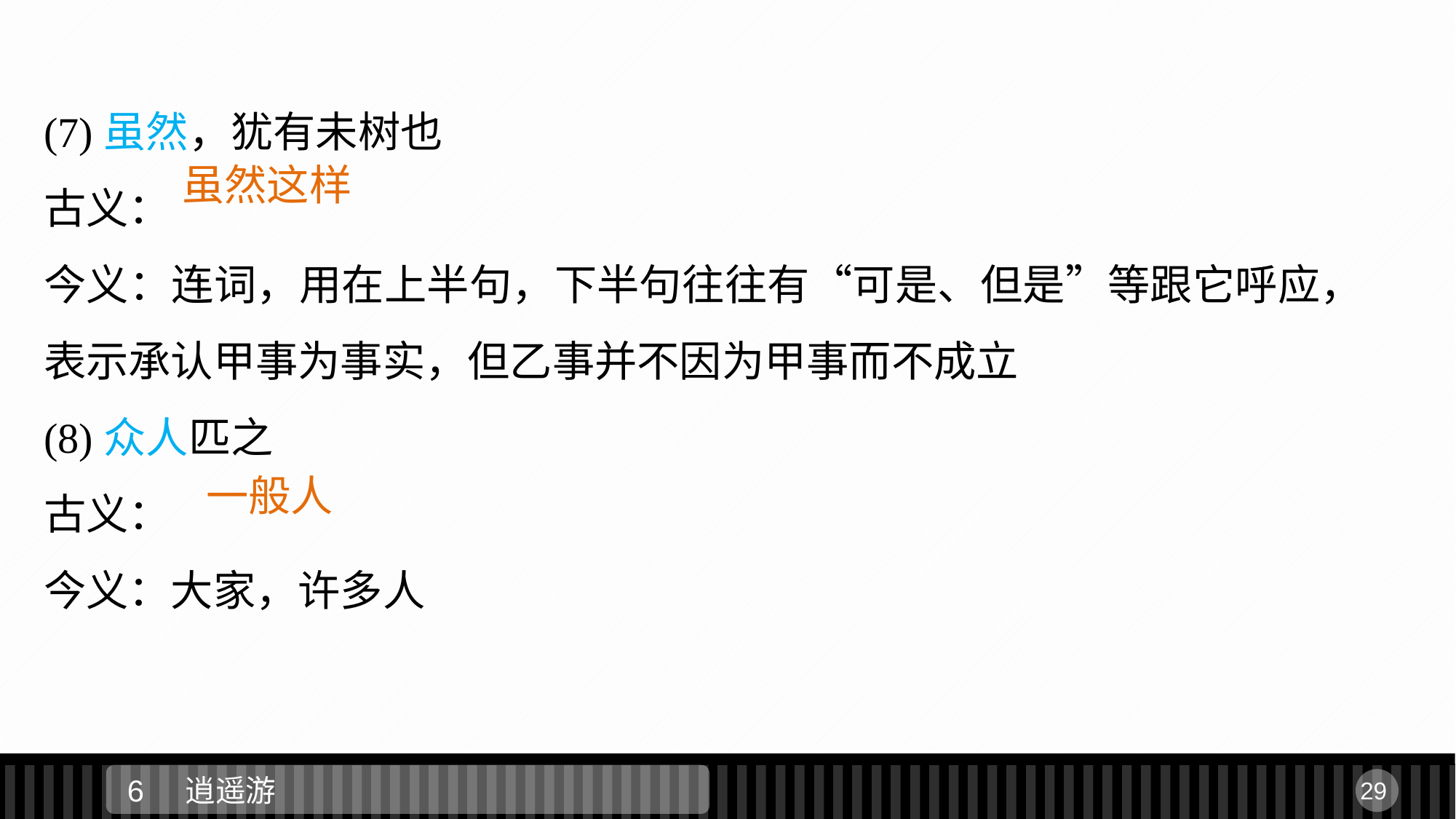

(7)虽然，犹有未树也
古义：
今义：连词，用在上半句，下半句往往有“可是、但是”等跟它呼应，表示承认甲事为事实，但乙事并不因为甲事而不成立
(8)众人匹之
古义：
今义：大家，许多人
虽然这样
一般人